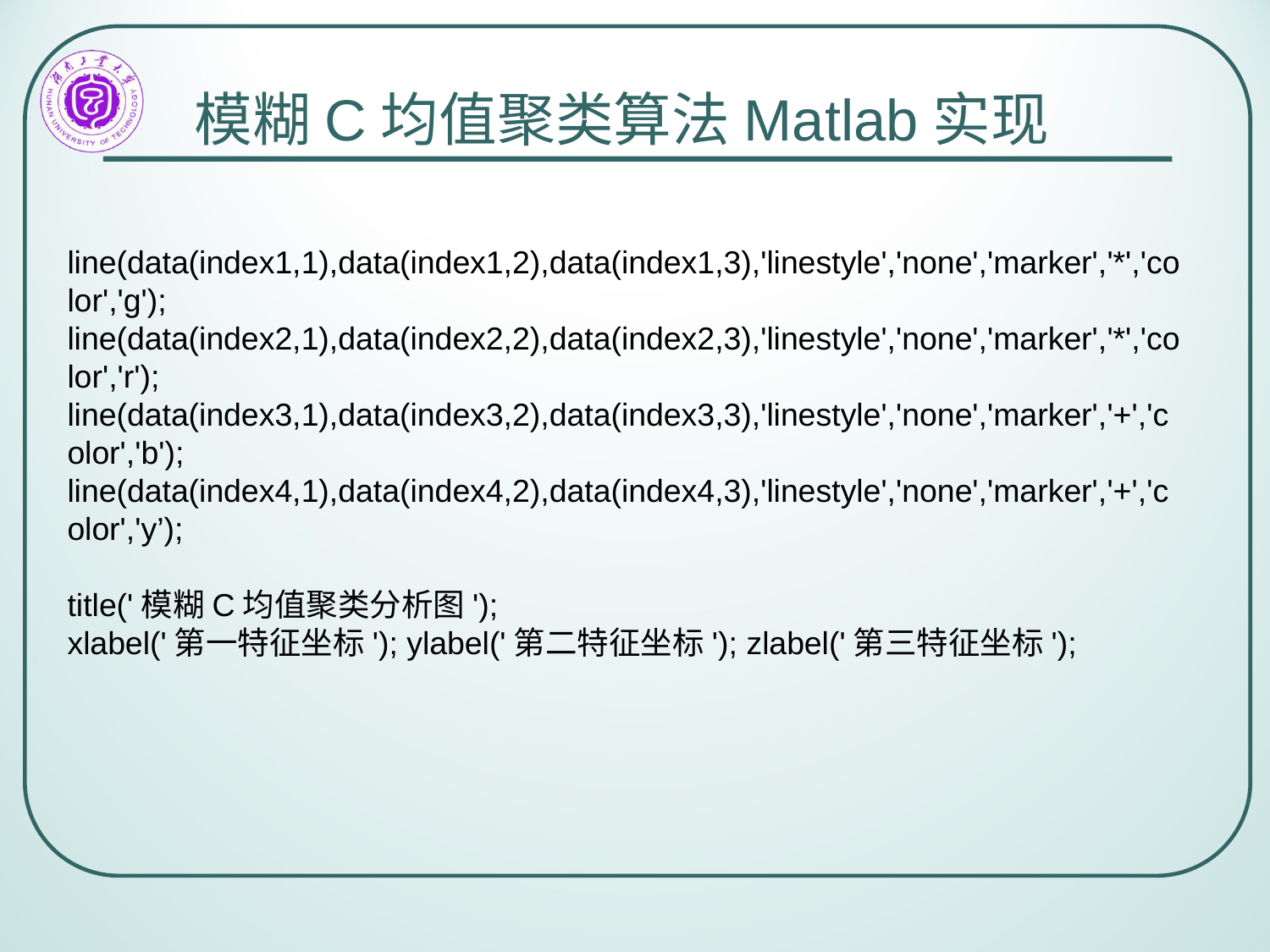

模糊C均值聚类算法Matlab实现
line(data(index1,1),data(index1,2),data(index1,3),'linestyle','none','marker','*','color','g');
line(data(index2,1),data(index2,2),data(index2,3),'linestyle','none','marker','*','color','r');
line(data(index3,1),data(index3,2),data(index3,3),'linestyle','none','marker','+','color','b');
line(data(index4,1),data(index4,2),data(index4,3),'linestyle','none','marker','+','color','y’);

title('模糊C均值聚类分析图');
xlabel('第一特征坐标'); ylabel('第二特征坐标'); zlabel('第三特征坐标');